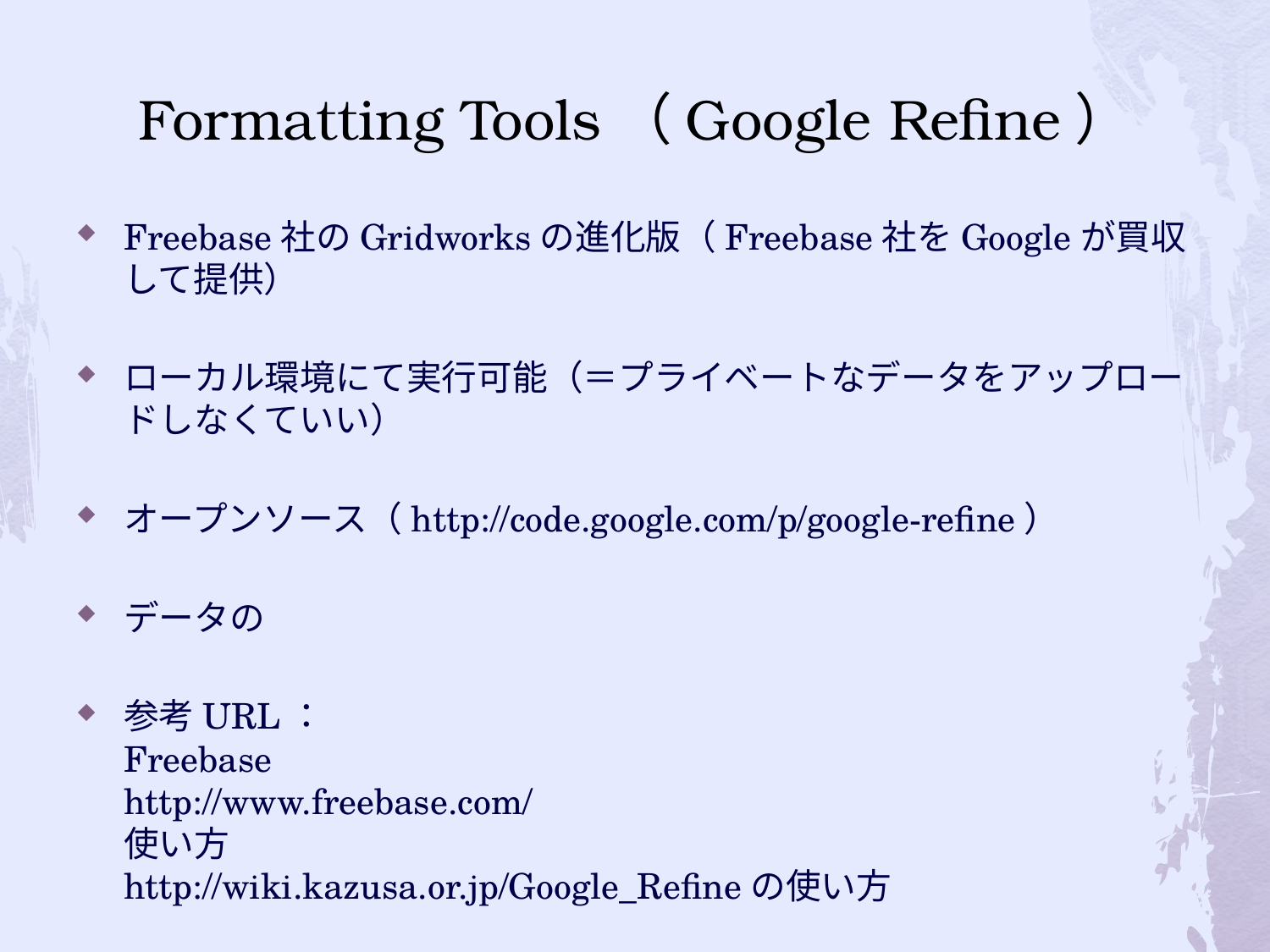

# Formatting Tools（Google Refine）
Freebase社のGridworksの進化版（Freebase社をGoogleが買収して提供）

ローカル環境にて実行可能（＝プライベートなデータをアップロードしなくていい）

オープンソース（http://code.google.com/p/google-refine）

データの

参考URL：
Freebase
http://www.freebase.com/
使い方
http://wiki.kazusa.or.jp/Google_Refineの使い方